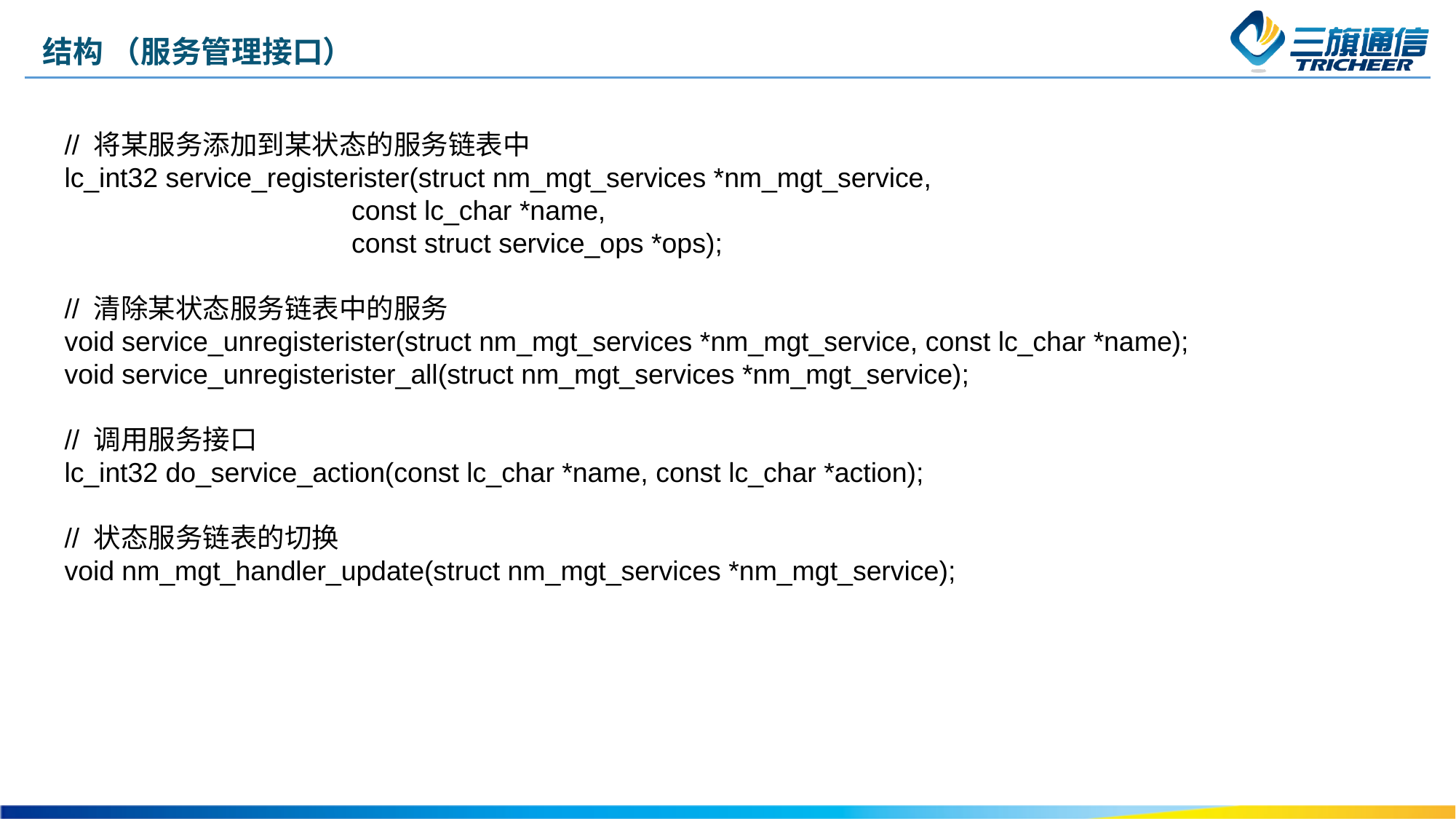

结构 （服务管理接口）
// 将某服务添加到某状态的服务链表中
lc_int32 service_registerister(struct nm_mgt_services *nm_mgt_service,
		         const lc_char *name,
		         const struct service_ops *ops);
// 清除某状态服务链表中的服务
void service_unregisterister(struct nm_mgt_services *nm_mgt_service, const lc_char *name);
void service_unregisterister_all(struct nm_mgt_services *nm_mgt_service);

// 调用服务接口
lc_int32 do_service_action(const lc_char *name, const lc_char *action);

// 状态服务链表的切换
void nm_mgt_handler_update(struct nm_mgt_services *nm_mgt_service);